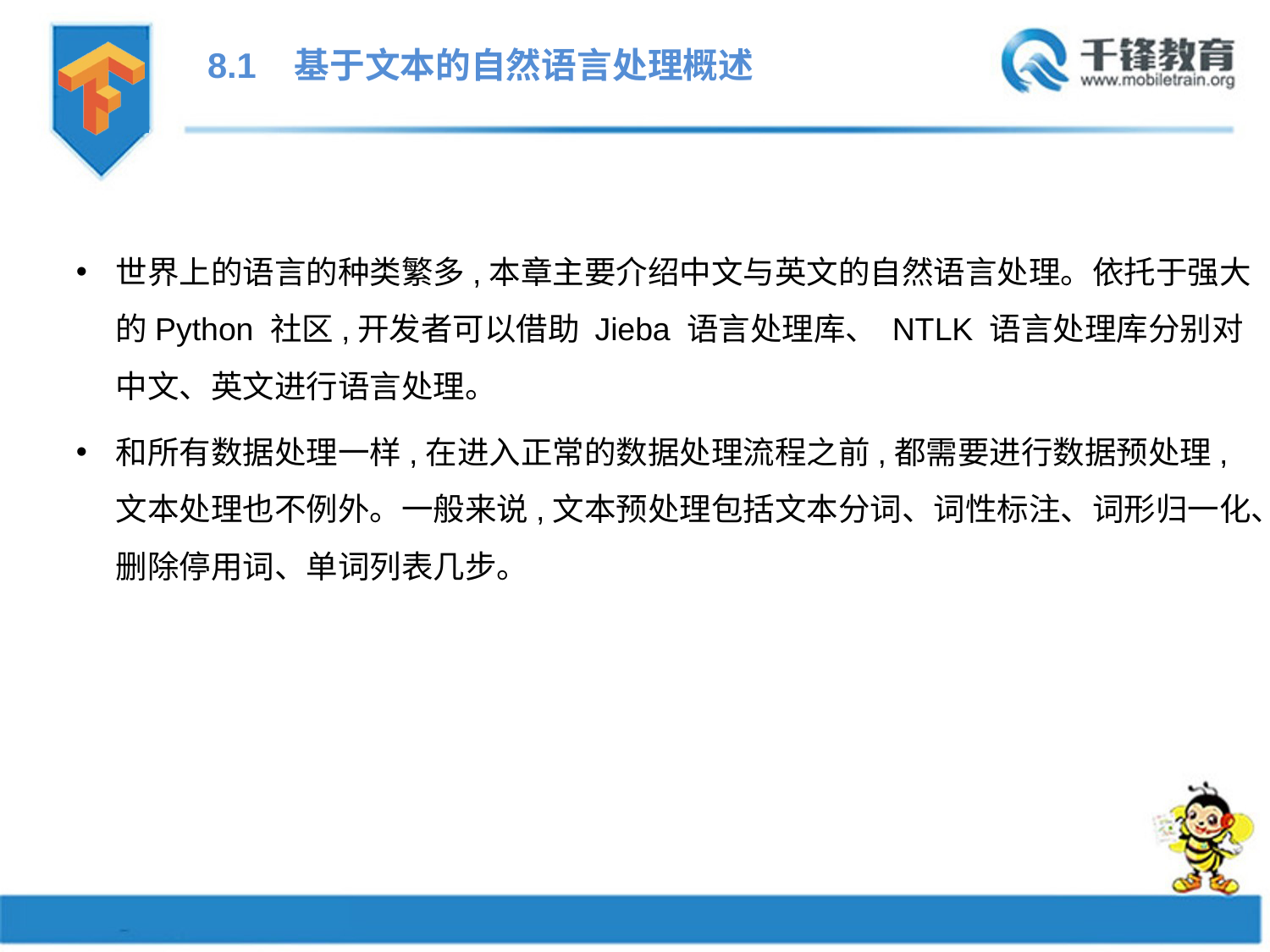

8.1   基于文本的自然语言处理概述
世界上的语言的种类繁多,本章主要介绍中文与英文的自然语言处理。依托于强大的Python 社区,开发者可以借助 Jieba 语言处理库、 NTLK 语言处理库分别对中文、英文进行语言处理。
和所有数据处理一样,在进入正常的数据处理流程之前,都需要进行数据预处理,文本处理也不例外。一般来说,文本预处理包括文本分词、词性标注、词形归一化、删除停用词、单词列表几步。